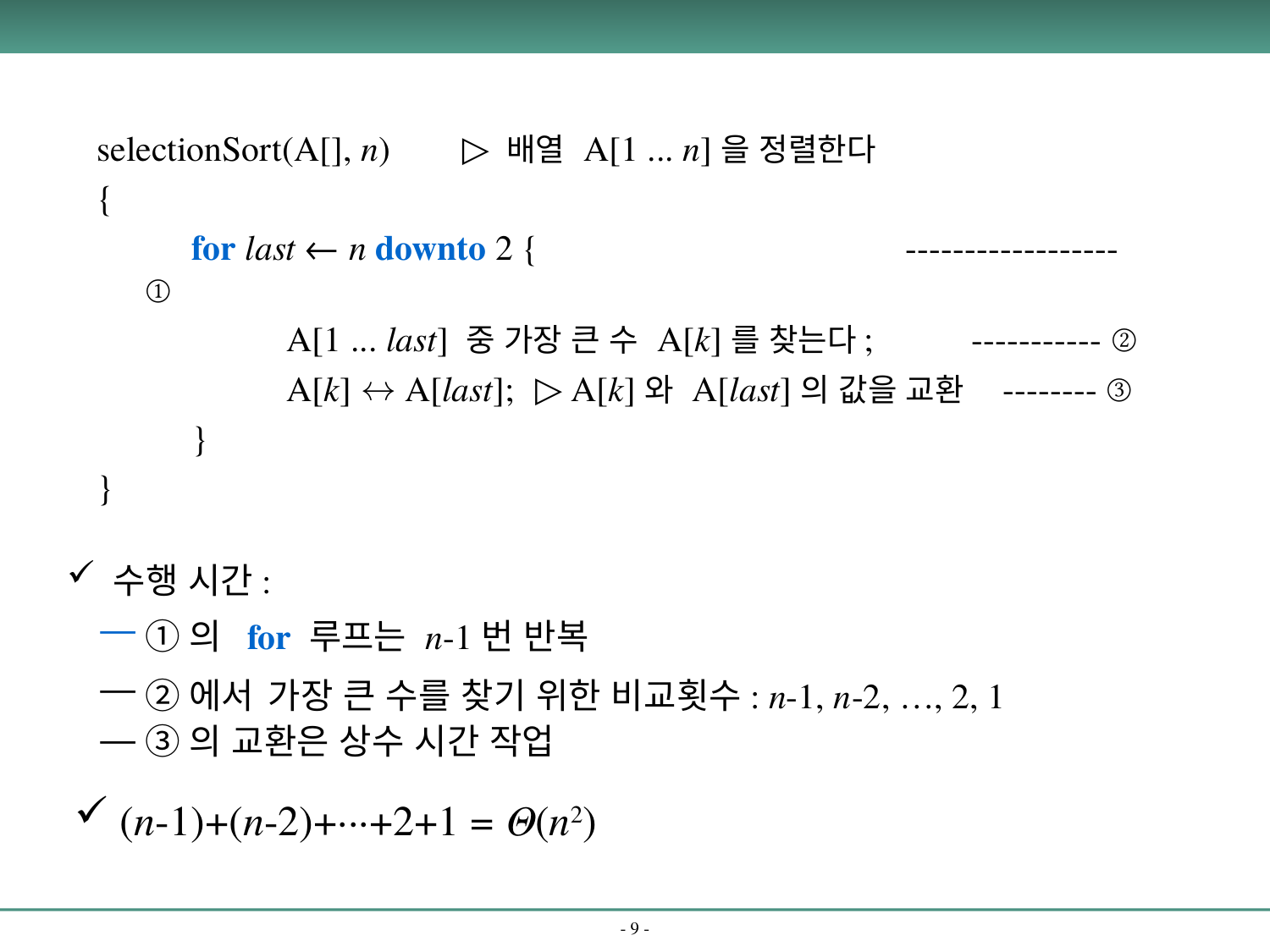

selectionSort(A[], n)      ▷ 배열 A[1 ... n]을 정렬한다
{
        for last ← n downto 2 {                                  ------------------ ①
                A[1 ... last] 중 가장 큰 수 A[k]를 찾는다;          ----------- ②
                A[k] ↔ A[last];  ▷ A[k]와 A[last]의 값을 교환   -------- ③
        }
}

 수행 시간:
 ①의 for 루프는 n-1번 반복
 ②에서 가장 큰 수를 찾기 위한 비교횟수: n-1, n-2, …, 2, 1
 ③의 교환은 상수 시간 작업
 (n-1)+(n-2)+···+2+1 = Θ(n2)